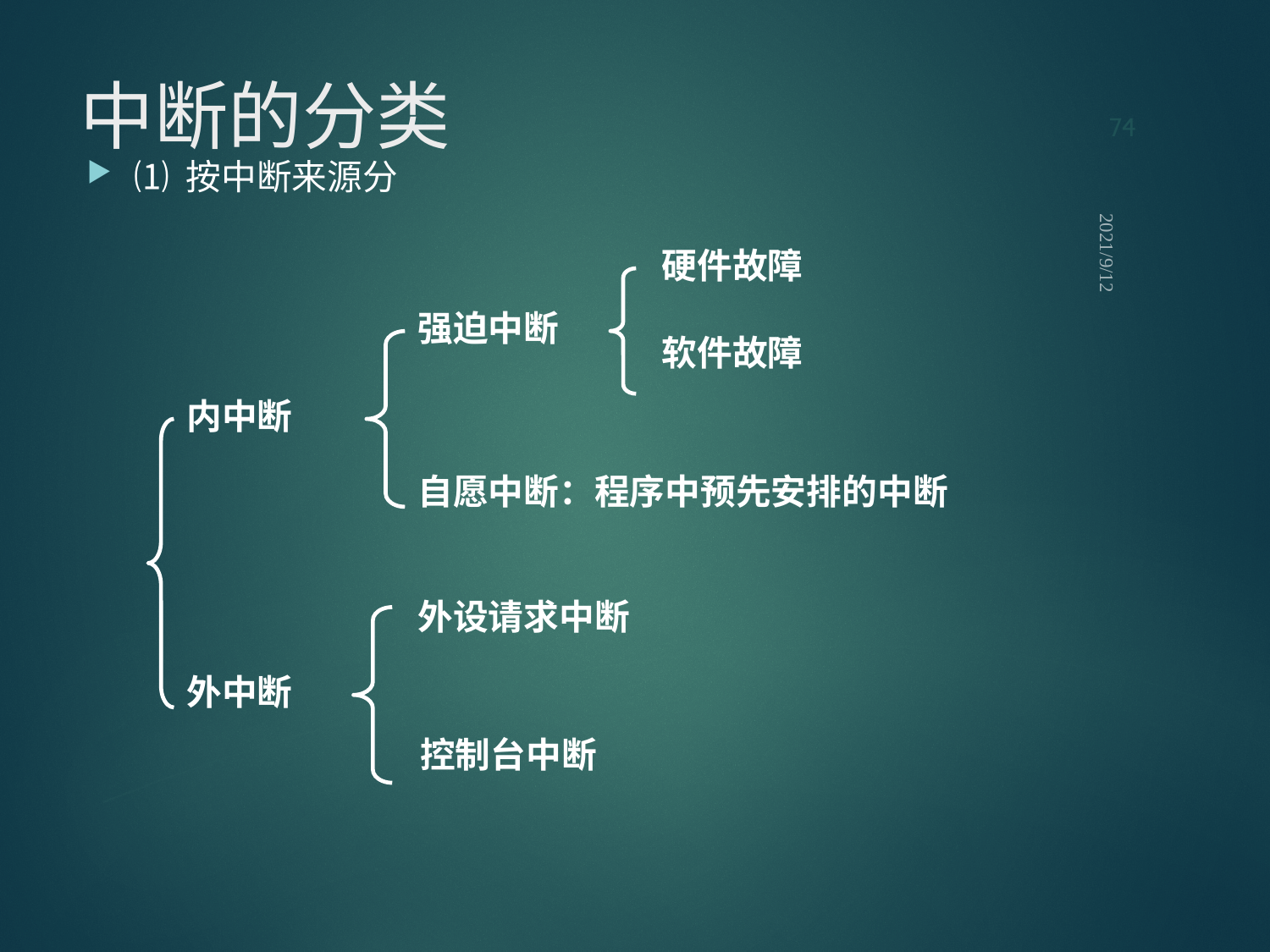

74
# 中断的分类
⑴ 按中断来源分
硬件故障

强迫中断

软件故障
内中断

自愿中断：程序中预先安排的中断
外设请求中断

外中断
控制台中断
2021/9/12